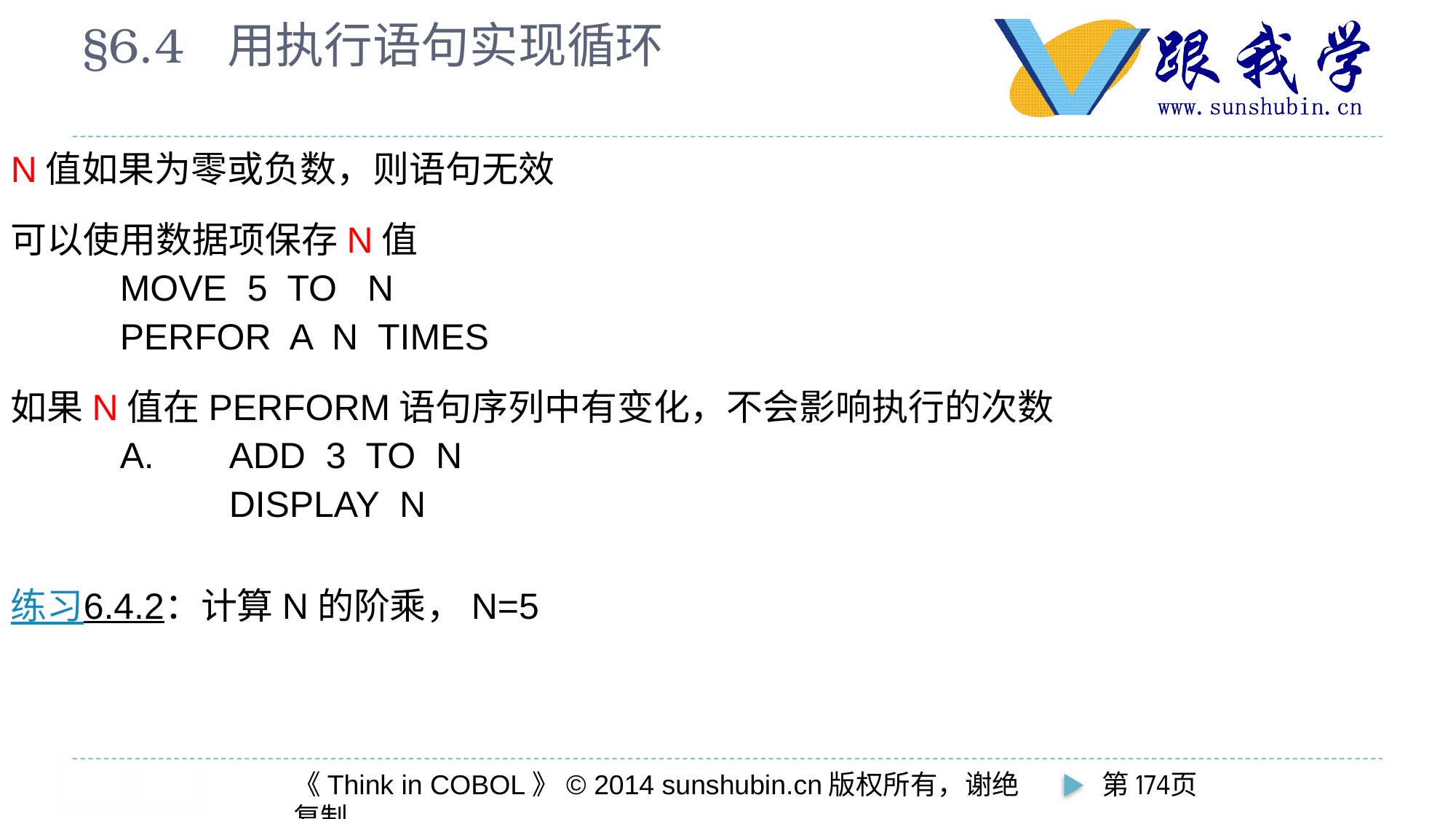

# §6.4  用执行语句实现循环
N值如果为零或负数，则语句无效

可以使用数据项保存N值
	MOVE  5  TO   N
	PERFOR  A  N  TIMES

如果N值在PERFORM语句序列中有变化，不会影响执行的次数
	A.	ADD  3  TO  N
		DISPLAY  N

练习6.4.2：计算N的阶乘，N=5